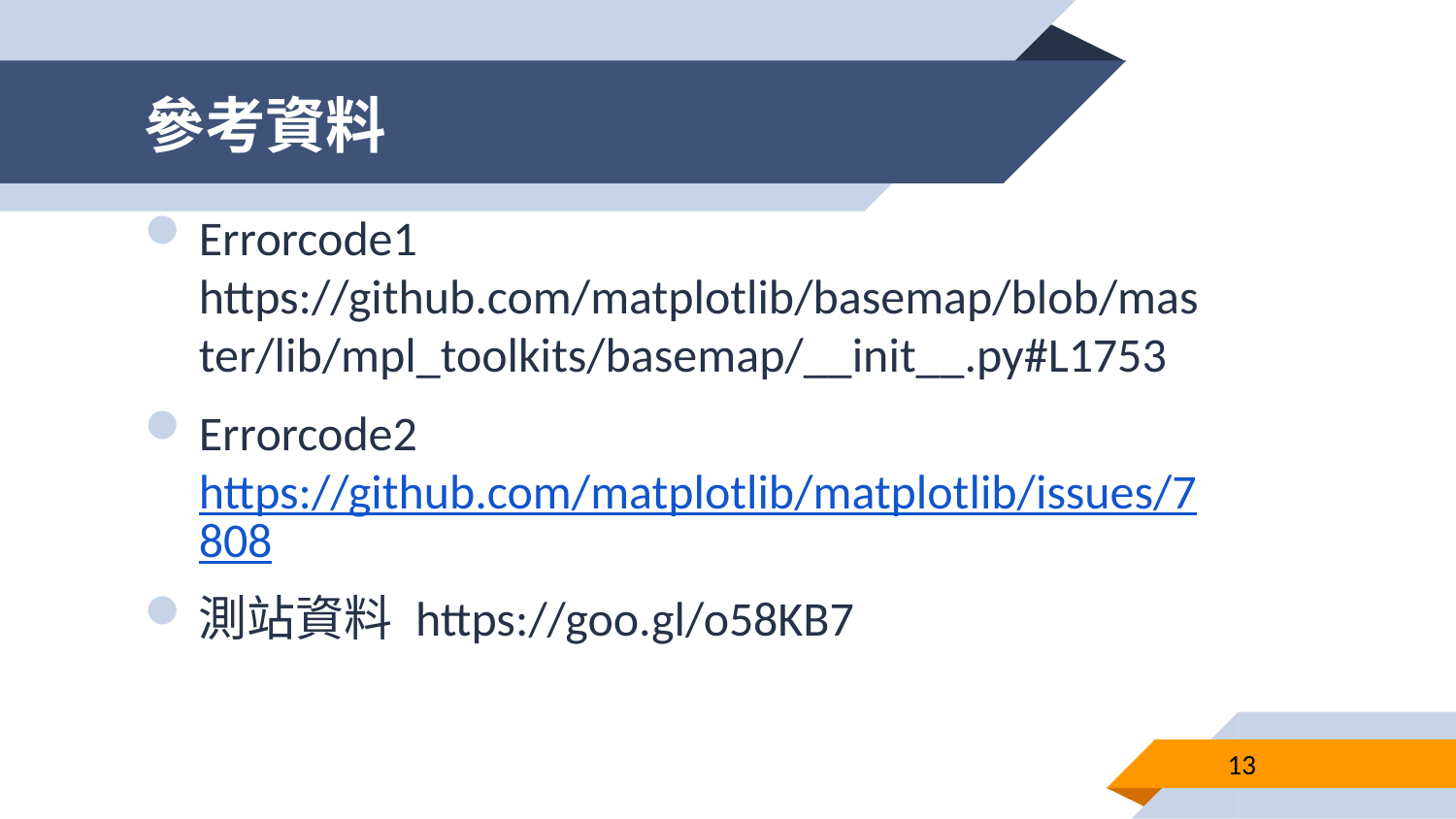

# 參考資料
Errorcode1 https://github.com/matplotlib/basemap/blob/master/lib/mpl_toolkits/basemap/__init__.py#L1753
Errorcode2 https://github.com/matplotlib/matplotlib/issues/7808
測站資料 https://goo.gl/o58KB7
13